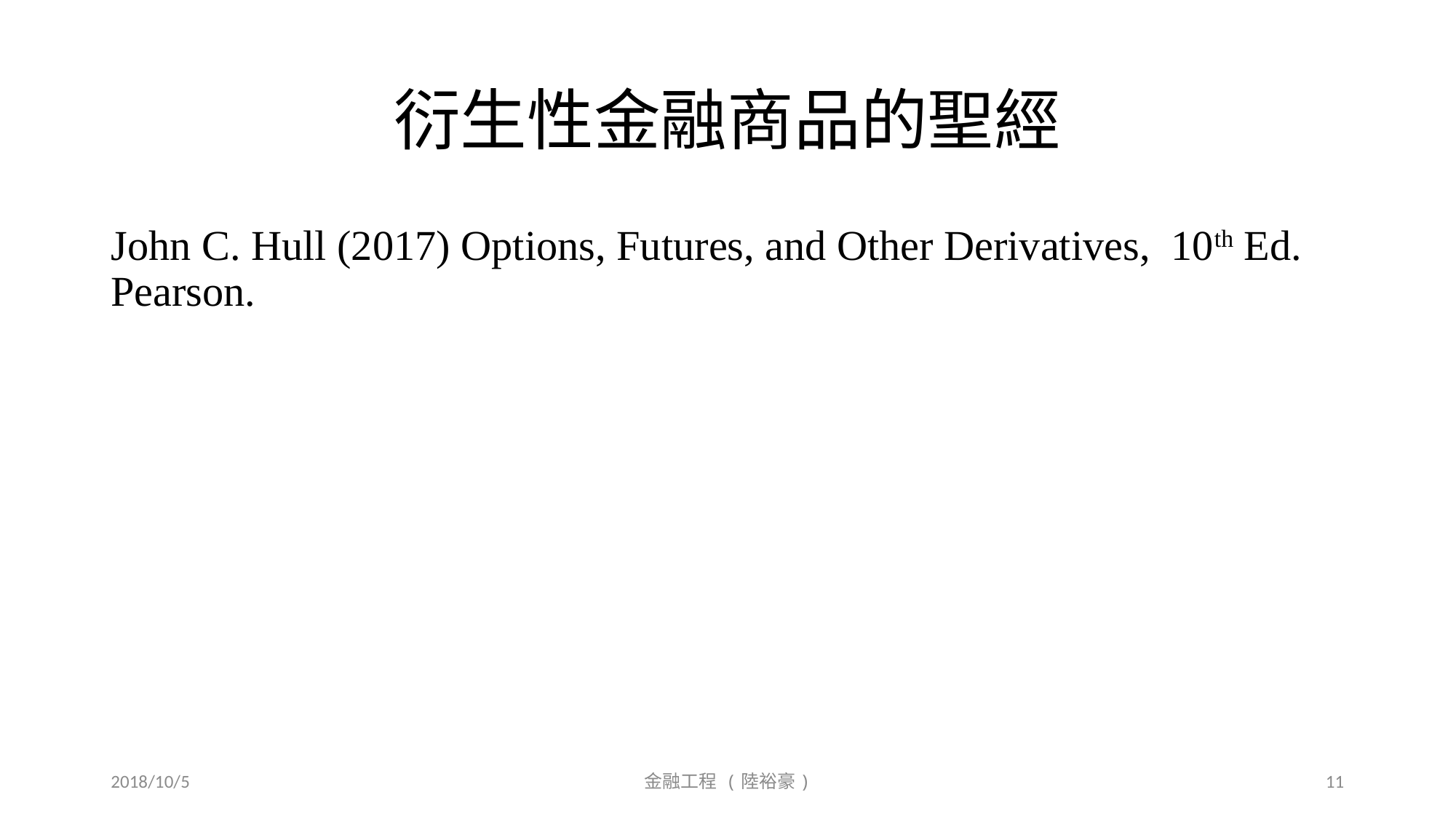

# 衍生性金融商品的聖經
John C. Hull (2017) Options, Futures, and Other Derivatives,  10th Ed. Pearson.
2018/10/5
金融工程 (陸裕豪)
11